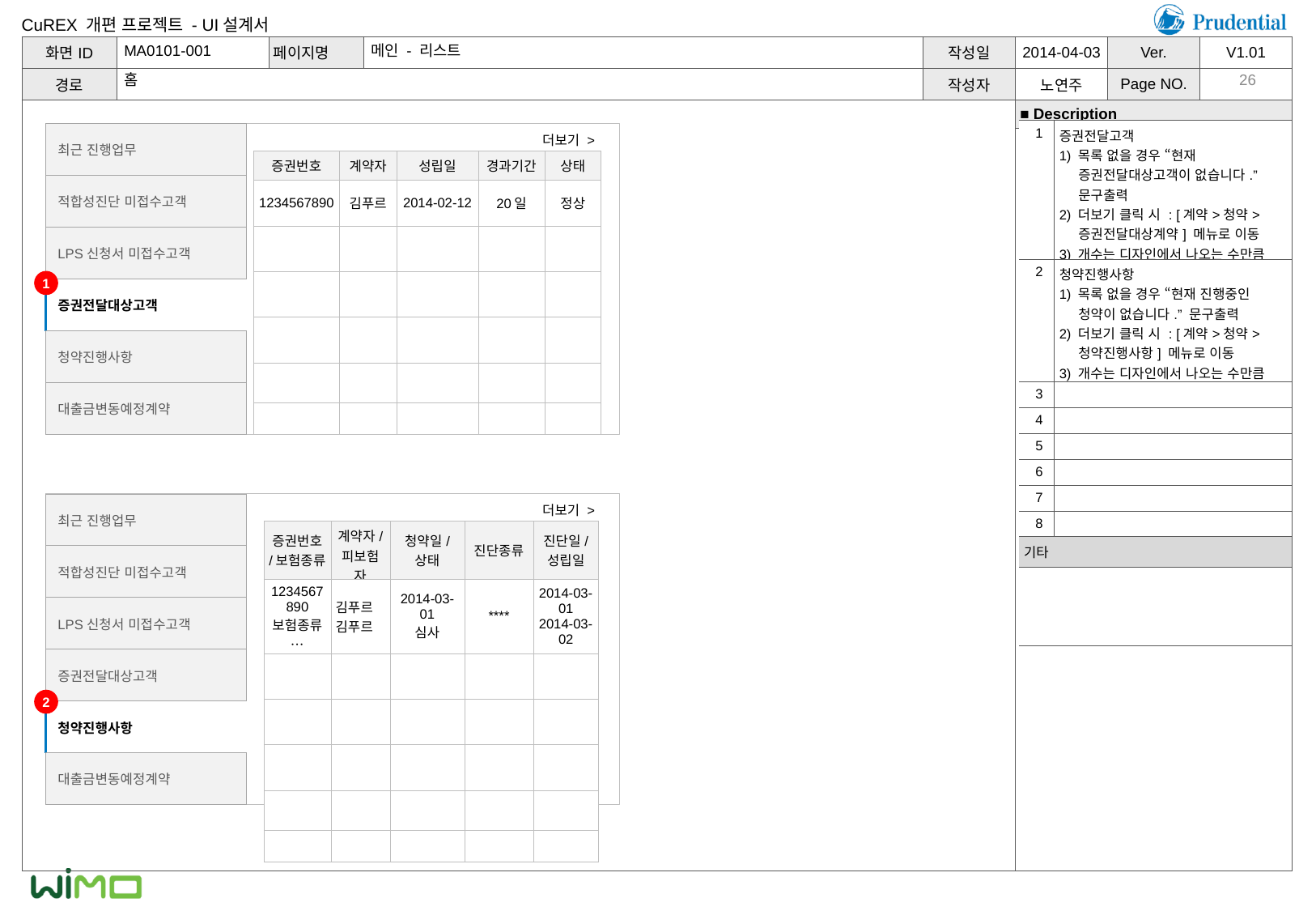

MA0101-001
메인 - 리스트
홈
26
| 1 | 증권전달고객 1) 목록 없을 경우 “현재 증권전달대상고객이 없습니다.” 문구출력 2) 더보기 클릭 시 : [계약>청약>증권전달대상계약] 메뉴로 이동 3) 개수는 디자인에서 나오는 수만큼 출력 |
| --- | --- |
| 2 | 청약진행사항 1) 목록 없을 경우 “현재 진행중인 청약이 없습니다.” 문구출력 2) 더보기 클릭 시 : [계약>청약>청약진행사항] 메뉴로 이동 3) 개수는 디자인에서 나오는 수만큼 출력 |
| 3 |  |
| 4 |  |
| 5 |  |
| 6 |  |
| 7 |  |
| 8 |  |
| 기타 |  |
|  |  |
더보기 >

| 최근 진행업무 |
| --- |
| 적합성진단 미접수고객 |
| LPS신청서 미접수고객 |
| 증권전달대상고객 |
| 청약진행사항 |
| 대출금변동예정계약 |
| 증권번호 | 계약자 | 성립일 | 경과기간 | 상태 |
| --- | --- | --- | --- | --- |
| 1234567890 | 김푸르 | 2014-02-12 | 20일 | 정상 |
|  |  |  |  |  |
|  |  |  |  |  |
|  |  |  |  |  |
|  |  |  |  |  |
|  |  |  |  |  |
1
더보기 >
| 최근 진행업무 |
| --- |
| 적합성진단 미접수고객 |
| LPS신청서 미접수고객 |
| 증권전달대상고객 |
| 청약진행사항 |
| 대출금변동예정계약 |

| 증권번호 /보험종류 | 계약자/ 피보험자 | 청약일/ 상태 | 진단종류 | 진단일/ 성립일 |
| --- | --- | --- | --- | --- |
| 1234567890 보험종류… | 김푸르 김푸르 | 2014-03-01 심사 | \*\*\*\* | 2014-03-01 2014-03-02 |
|  |  |  |  |  |
|  |  |  |  |  |
|  |  |  |  |  |
|  |  |  |  |  |
|  |  |  |  |  |
2